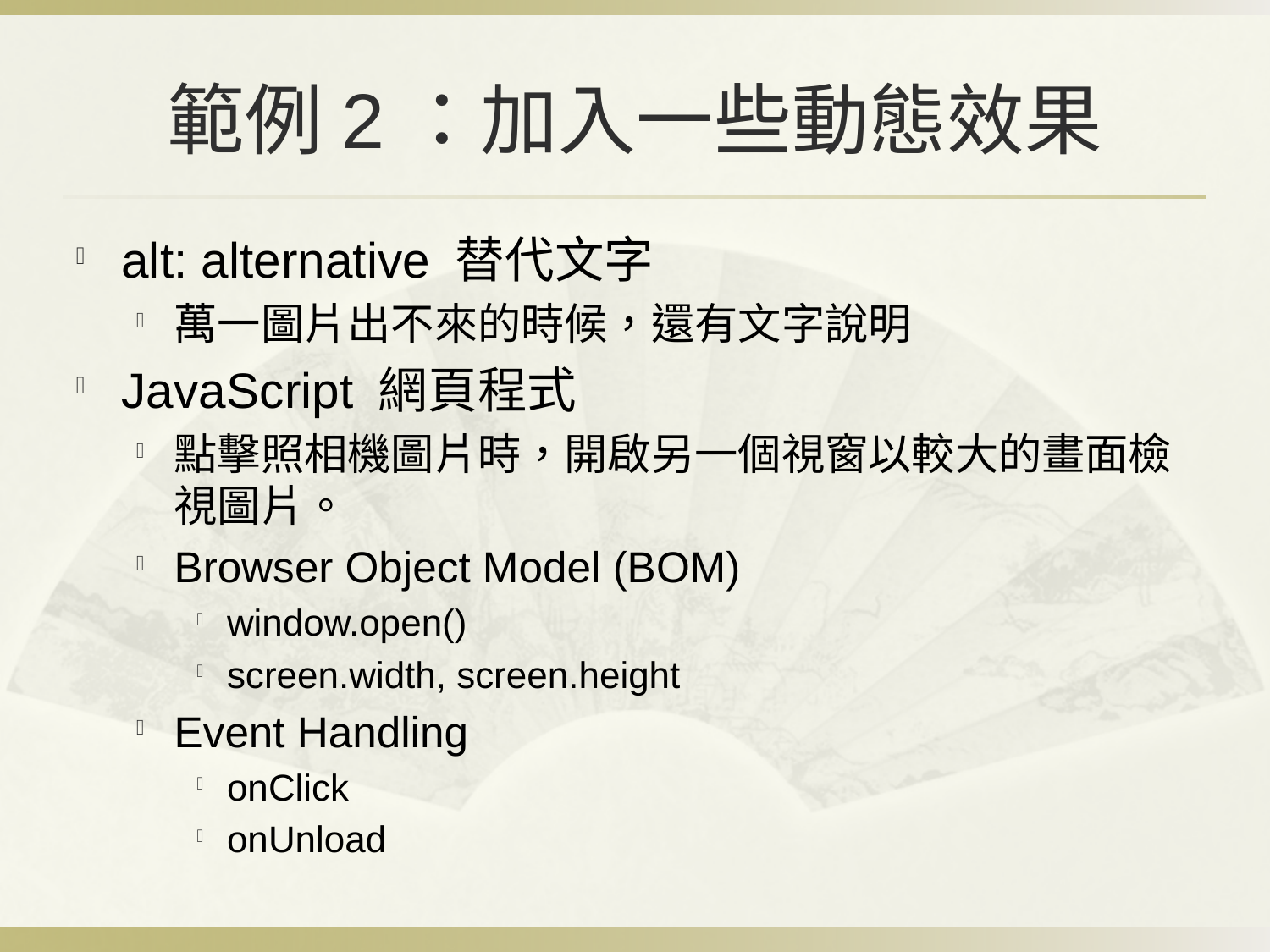

# 範例2：加入一些動態效果
alt: alternative 替代文字
萬一圖片出不來的時候，還有文字說明
JavaScript 網頁程式
點擊照相機圖片時，開啟另一個視窗以較大的畫面檢視圖片。
Browser Object Model (BOM)
window.open()
screen.width, screen.height
Event Handling
onClick
onUnload